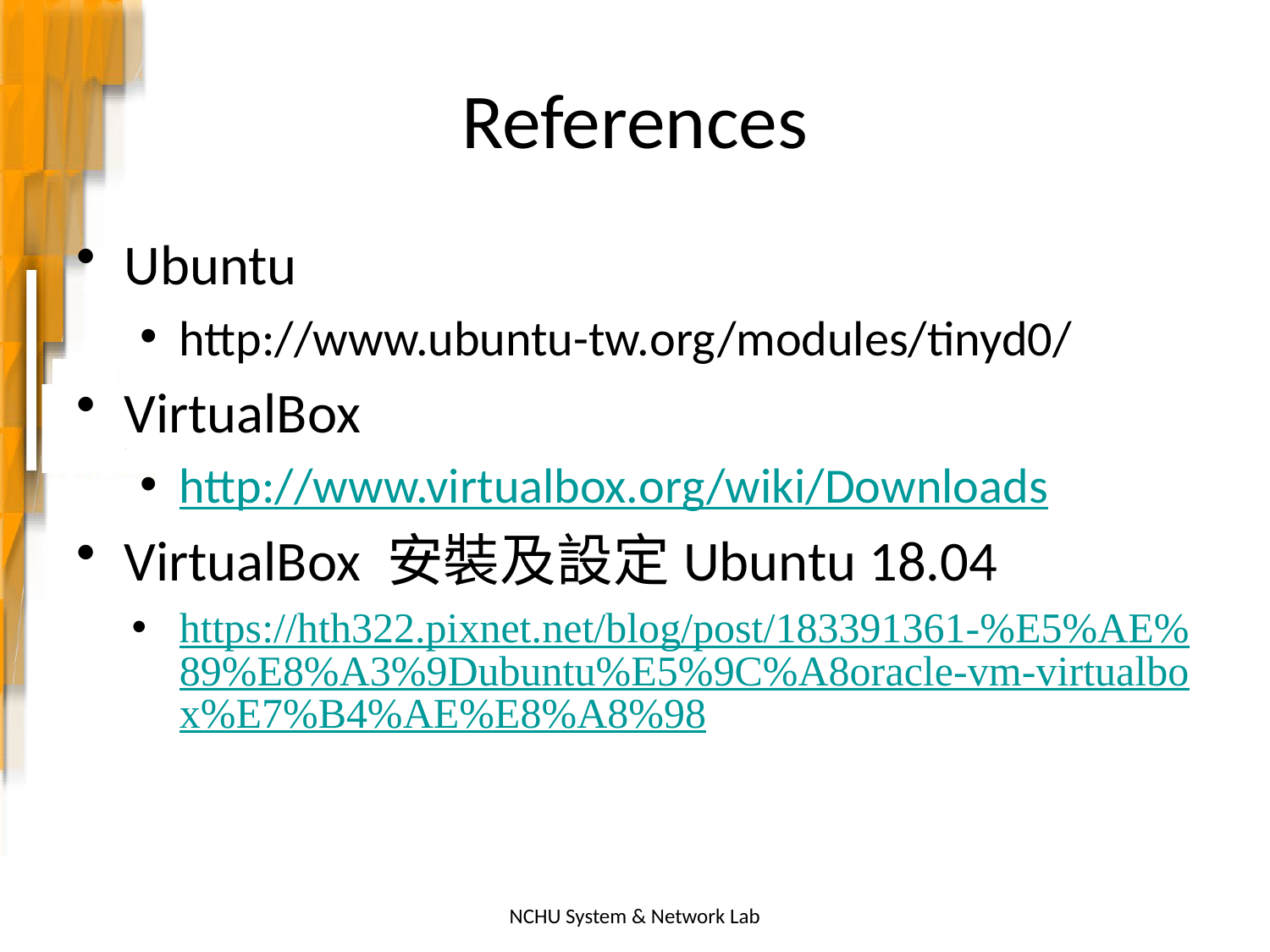

# References
Ubuntu
http://www.ubuntu-tw.org/modules/tinyd0/
VirtualBox
http://www.virtualbox.org/wiki/Downloads
VirtualBox 安裝及設定Ubuntu 18.04
https://hth322.pixnet.net/blog/post/183391361-%E5%AE%89%E8%A3%9Dubuntu%E5%9C%A8oracle-vm-virtualbox%E7%B4%AE%E8%A8%98

NCHU System & Network Lab